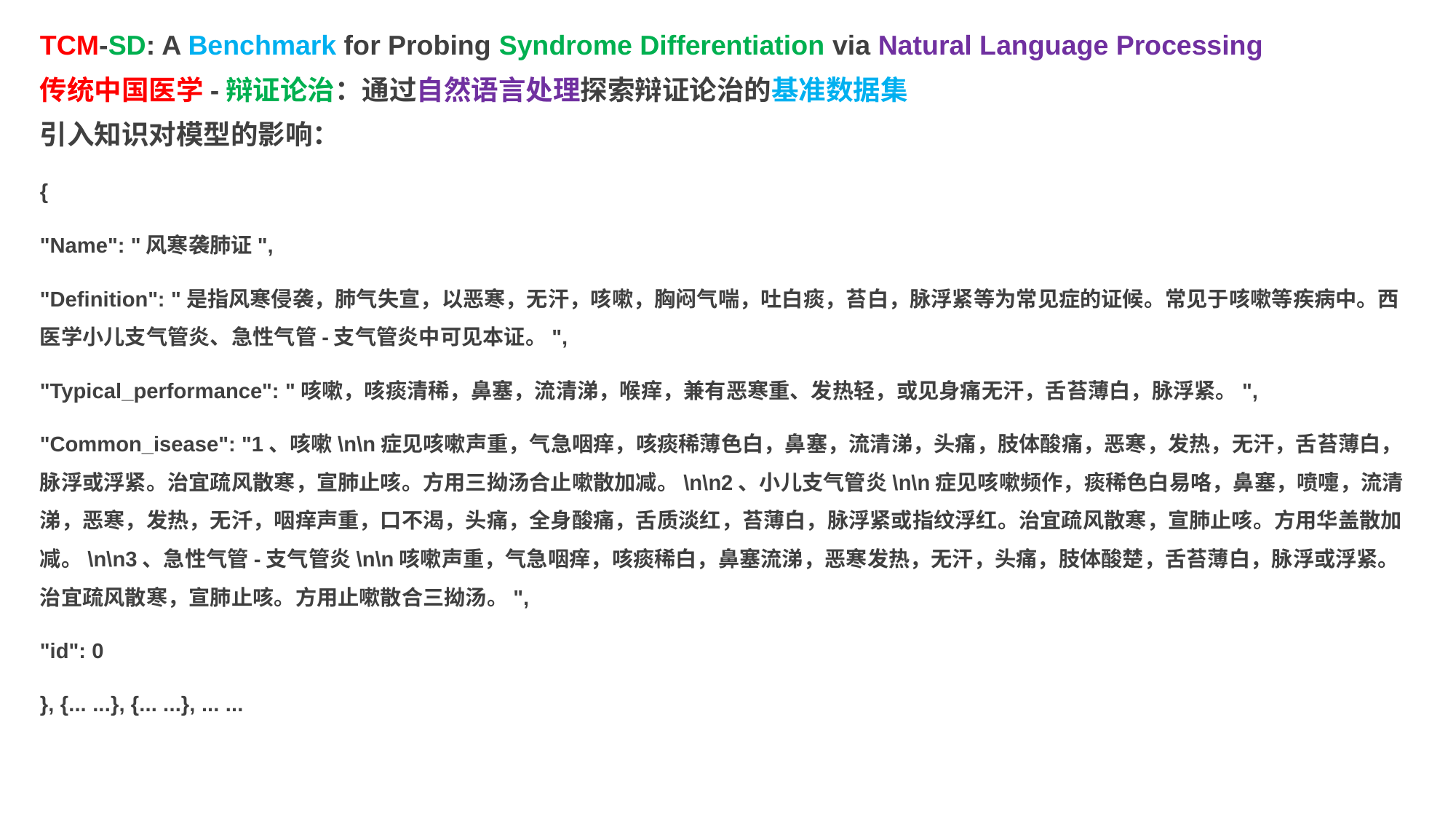

TCM-SD: A Benchmark for Probing Syndrome Differentiation via Natural Language Processing
传统中国医学-辩证论治：通过自然语言处理探索辩证论治的基准数据集
引入知识对模型的影响：
{
"Name": "风寒袭肺证",
"Definition": "是指风寒侵袭，肺气失宣，以恶寒，无汗，咳嗽，胸闷气喘，吐白痰，苔白，脉浮紧等为常见症的证候。常见于咳嗽等疾病中。西医学小儿支气管炎、急性气管-支气管炎中可见本证。",
"Typical_performance": "咳嗽，咳痰清稀，鼻塞，流清涕，喉痒，兼有恶寒重、发热轻，或见身痛无汗，舌苔薄白，脉浮紧。",
"Common_isease": "1、咳嗽\n\n症见咳嗽声重，气急咽痒，咳痰稀薄色白，鼻塞，流清涕，头痛，肢体酸痛，恶寒，发热，无汗，舌苔薄白，脉浮或浮紧。治宜疏风散寒，宣肺止咳。方用三拗汤合止嗽散加减。\n\n2、小儿支气管炎\n\n症见咳嗽频作，痰稀色白易咯，鼻塞，喷嚏，流清涕，恶寒，发热，无汘，咽痒声重，口不渴，头痛，全身酸痛，舌质淡红，苔薄白，脉浮紧或指纹浮红。治宜疏风散寒，宣肺止咳。方用华盖散加减。\n\n3、急性气管-支气管炎\n\n咳嗽声重，气急咽痒，咳痰稀白，鼻塞流涕，恶寒发热，无汗，头痛，肢体酸楚，舌苔薄白，脉浮或浮紧。治宜疏风散寒，宣肺止咳。方用止嗽散合三拗汤。",
"id": 0
}, {... ...}, {... ...}, ... ...